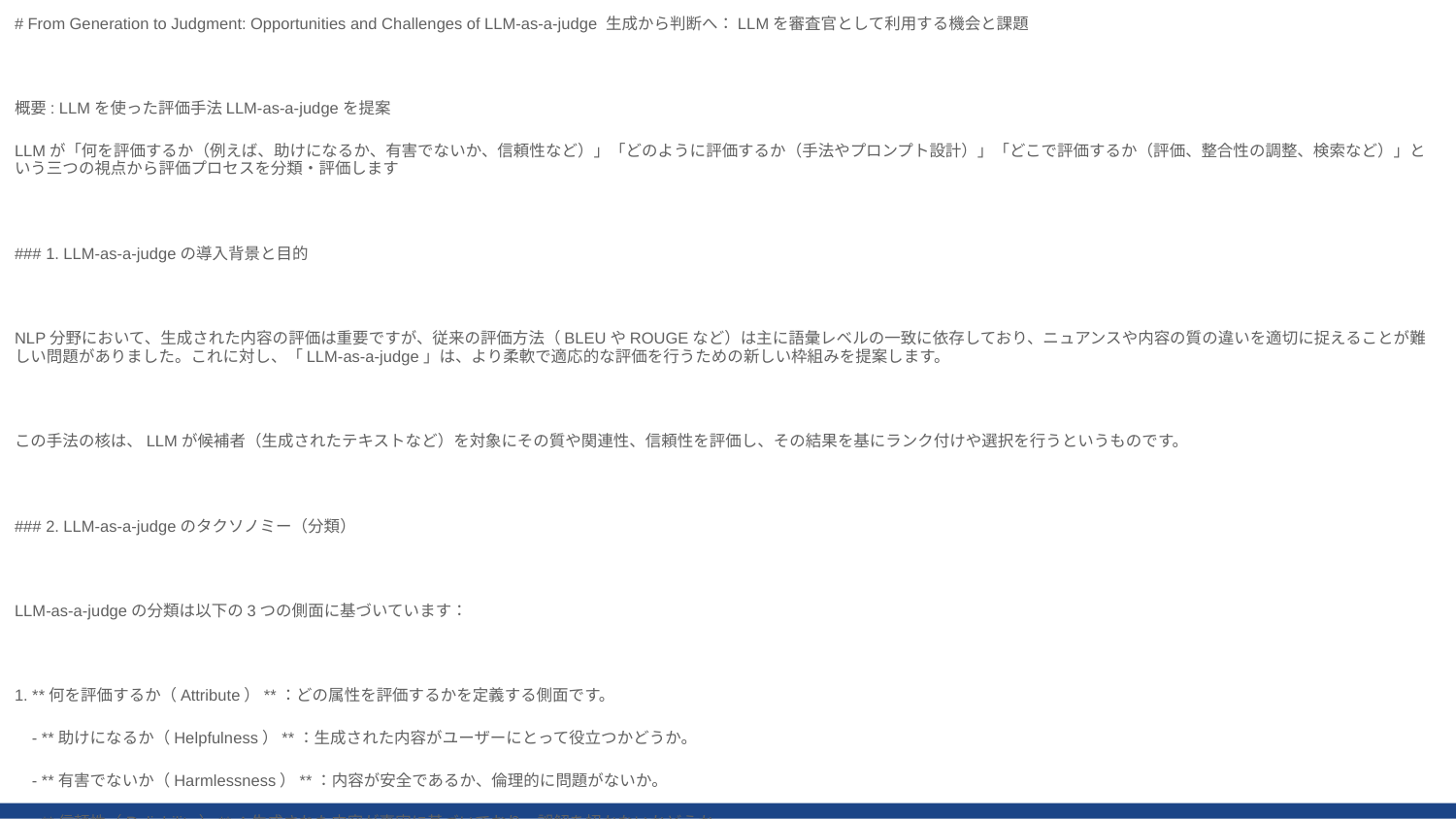

# From Generation to Judgment: Opportunities and Challenges of LLM-as-a-judge 生成から判断へ：LLMを審査官として利用する機会と課題

概要: LLMを使った評価手法LLM-as-a-judgeを提案
LLMが「何を評価するか（例えば、助けになるか、有害でないか、信頼性など）」「どのように評価するか（手法やプロンプト設計）」「どこで評価するか（評価、整合性の調整、検索など）」という三つの視点から評価プロセスを分類・評価します

### 1. LLM-as-a-judgeの導入背景と目的

NLP分野において、生成された内容の評価は重要ですが、従来の評価方法（BLEUやROUGEなど）は主に語彙レベルの一致に依存しており、ニュアンスや内容の質の違いを適切に捉えることが難しい問題がありました。これに対し、「LLM-as-a-judge」は、より柔軟で適応的な評価を行うための新しい枠組みを提案します。

この手法の核は、LLMが候補者（生成されたテキストなど）を対象にその質や関連性、信頼性を評価し、その結果を基にランク付けや選択を行うというものです。

### 2. LLM-as-a-judgeのタクソノミー（分類）

LLM-as-a-judgeの分類は以下の3つの側面に基づいています：

1. **何を評価するか（Attribute）**：どの属性を評価するかを定義する側面です。
    - **助けになるか（Helpfulness）**：生成された内容がユーザーにとって役立つかどうか。
    - **有害でないか（Harmlessness）**：内容が安全であるか、倫理的に問題がないか。
    - **信頼性（Reliability）**：生成された内容が事実に基づいており、誤解を招かないかどうか。
    - **関連性（Relevance）**：元のクエリや文脈に対してどの程度関連があるか。
    - **実行可能性（Feasibility）**：提案された内容や行動が現実的に実行可能かどうか。
    - **総合的な品質（Overall Quality）**：全体的な品質の評価。
2. **どのように評価するか（Methodology）**：どのような手法を使って評価を行うかという視点です。
    - **チューニング手法（Tuning Techniques）**：LLMの評価能力を高めるために、さまざまなチューニングが施されます。例えば、手動でラベル付けされたデータを使った学習や、モデル自体が生成する合成フィードバックを用いた学習などがあります。
    - **プロンプト設計（Prompting Strategies）**：評価時に適切なプロンプト（指示文）を使うことで、判断の正確性を向上させる手法です。
    - **比較加速手法（Comparison Acceleration）**：複数の候補の比較を効率化するための手法です。ランキングの効率を上げるためのテクニックも含まれます。
3. **どこで評価するか（Application）**：LLM-as-a-judgeが適用される場所、すなわち、どのような状況やタスクに使われるかを示します。
    - **評価（Evaluation）**：生成されたテキストや対話の評価。多くの生成タスクにおいて、従来の人間によるアノテーションの代わりに使われます。
    - **整合性の調整（Alignment）**：LLMが人間の価値観や好みに合うように調整する過程で、モデル間のフィードバックを自動的に生成し、学習に反映させることが可能です。
    - **検索（Retrieval）**：情報検索のシナリオで、LLMを用いて関連する情報をより適切にランク付けすることができます。
    - **推論（Reasoning）**：モデルの推論能力の評価。生成される内容が論理的に一貫しているか、与えられた問題に適切に答えているかなどを評価します。

### 3. LLM-as-a-judgeの具体的な技術と手法

LLM-as-a-judgeでは、以下のような技術や手法が用いられています：

1. **プロンプトの工夫**
    - **スワッピング操作（Swapping Operation）**：LLMが位置に依存した評価を避けるために、候補の順序を入れ替える技法です。これにより、公平な評価が可能になります。
    - **ルール拡張（Rule Augmentation）**：評価を行う際に、評価基準やガイドラインをプロンプトに埋め込む手法です。これにより、LLMがより具体的な評価を行えるようになります。
2. **マルチエージェント協調（Multi-agent Collaboration）**
    - 複数のLLMが協力して評価を行う手法です。異なるモデル間で意見を交換したり、議論を行うことで、評価の公平性と精度を高めます。例えば、あるモデルが別のモデルの生成した内容を批評し、それに基づいて最良の結果を選定するようなプロセスが含まれます。
3. **整合性の調整（Alignment）**
    - **自己判断（Self-Judging）**：LLM自身が生成した内容を評価し、自己改善に役立てる手法です。このようにしてモデルの整合性や品質を向上させます。
4. **マルチターン対話（Multi-turn Interaction）**
    - 評価に対する深い理解を得るために、複数回の対話を通じてモデルが自らの考えを明確にしたり、回答の質を高める手法です。この手法は、初回の回答では不十分な情報を補足するための追加質問を行う際に役立ちます。

### 4. LLM-as-a-judgeの応用と利点

- **オープンエンド生成タスク**：例えば、対話応答生成や創造的な文章生成など、単一の正解が存在しないタスクにおいて、LLM-as-a-judgeは柔軟で多様な評価が可能です。
- **整合性調整とフィードバック生成**：生成されたデータがユーザーの期待や倫理基準に沿っているかを評価し、モデルがそれに基づいて自己調整を行うのを支援します。
- **複雑な推論や検索**：情報検索において、複数の候補から最も適切な情報を選定したり、推論の整合性を評価するなど、複雑な判断を伴うタスクでもLLM-as-a-judgeが利用されます。

### 5. 現在の課題と将来の方向性

- **バイアスと脆弱性**：LLM-as-a-judgeは強力なツールですが、その判断がバイアスに依存してしまうリスクがあります。この課題を克服するために、より多様なデータや技術が必要です。
- **動的かつ複雑な判断**：LLMが動的で複雑な判断を行う際に、その正確性を保証する方法が求められています。
- **自己評価と人間との共評価**：モデルが自らの評価を行う際の信頼性を向上させるために、自己評価と人間との協調評価が今後の重要な研究領域です。